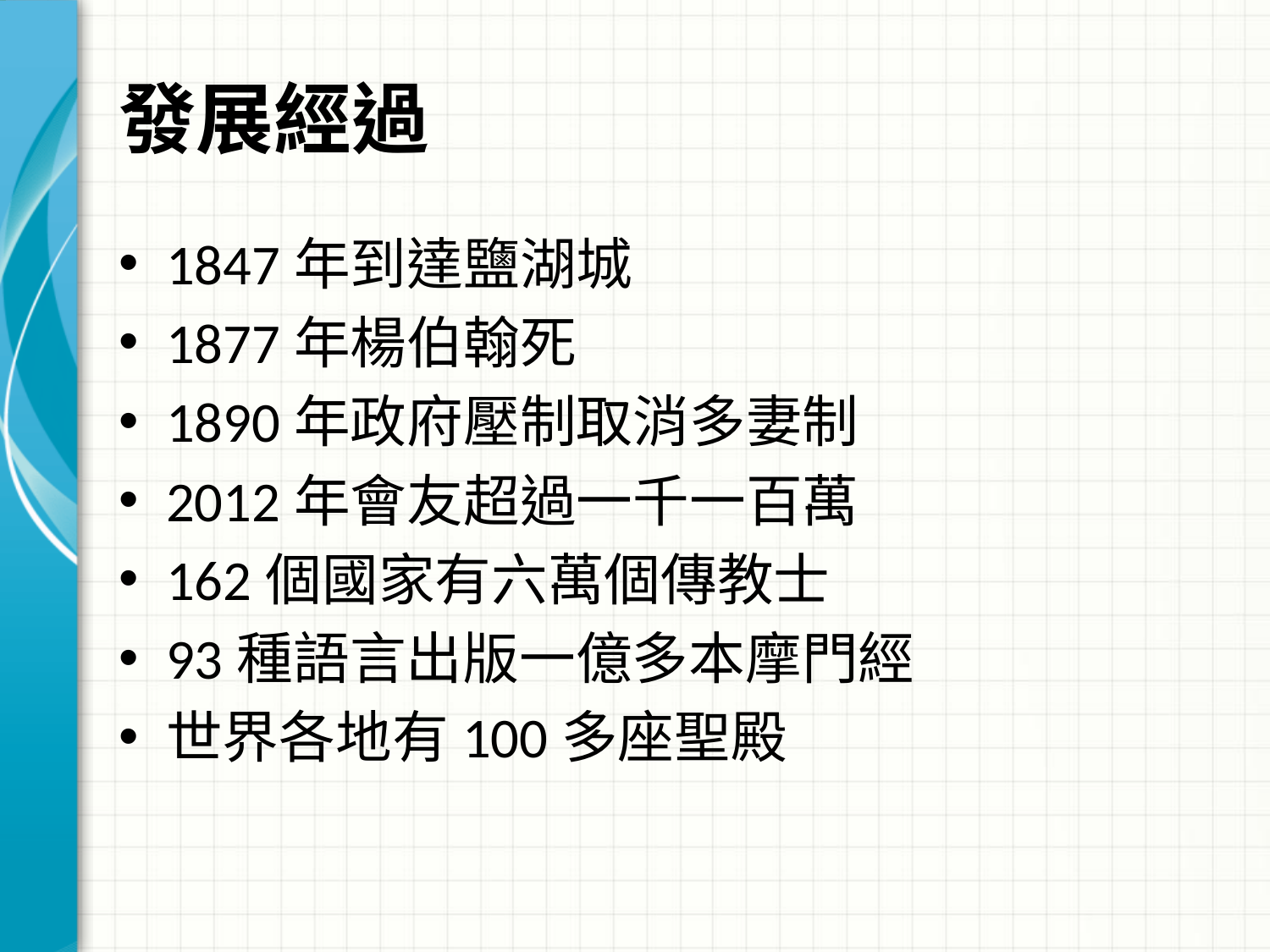

# 發展經過
1847年到達鹽湖城
1877年楊伯翰死
1890年政府壓制取消多妻制
2012年會友超過一千一百萬
162個國家有六萬個傳教士
93種語言出版一億多本摩門經
世界各地有100多座聖殿